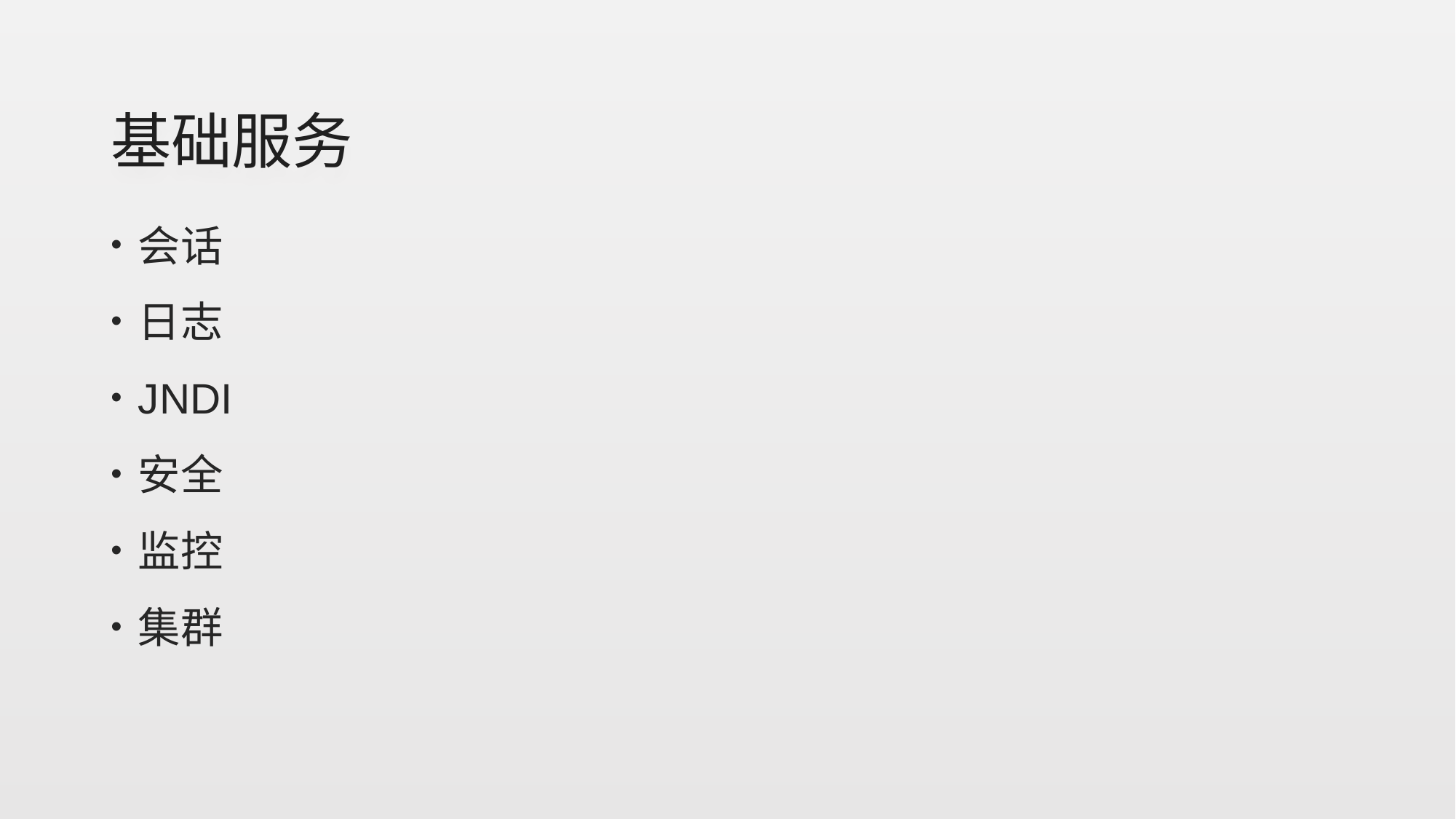

# 基础服务
会话
日志
JNDI
安全
监控
集群